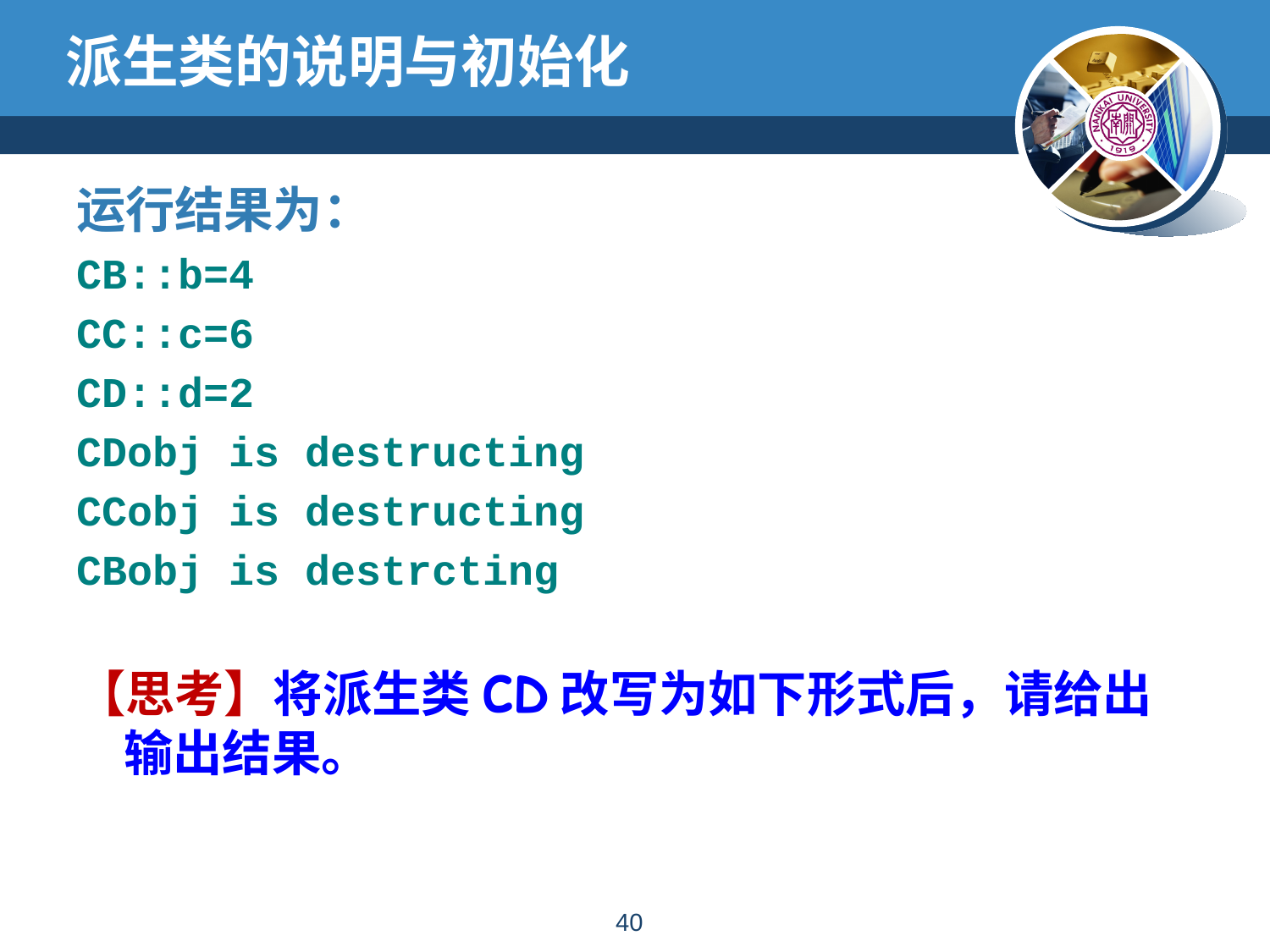

# 派生类的说明与初始化
运行结果为：
CB::b=4
CC::c=6
CD::d=2
CDobj is destructing
CCobj is destructing
CBobj is destrcting

【思考】将派生类CD改写为如下形式后，请给出输出结果。

40